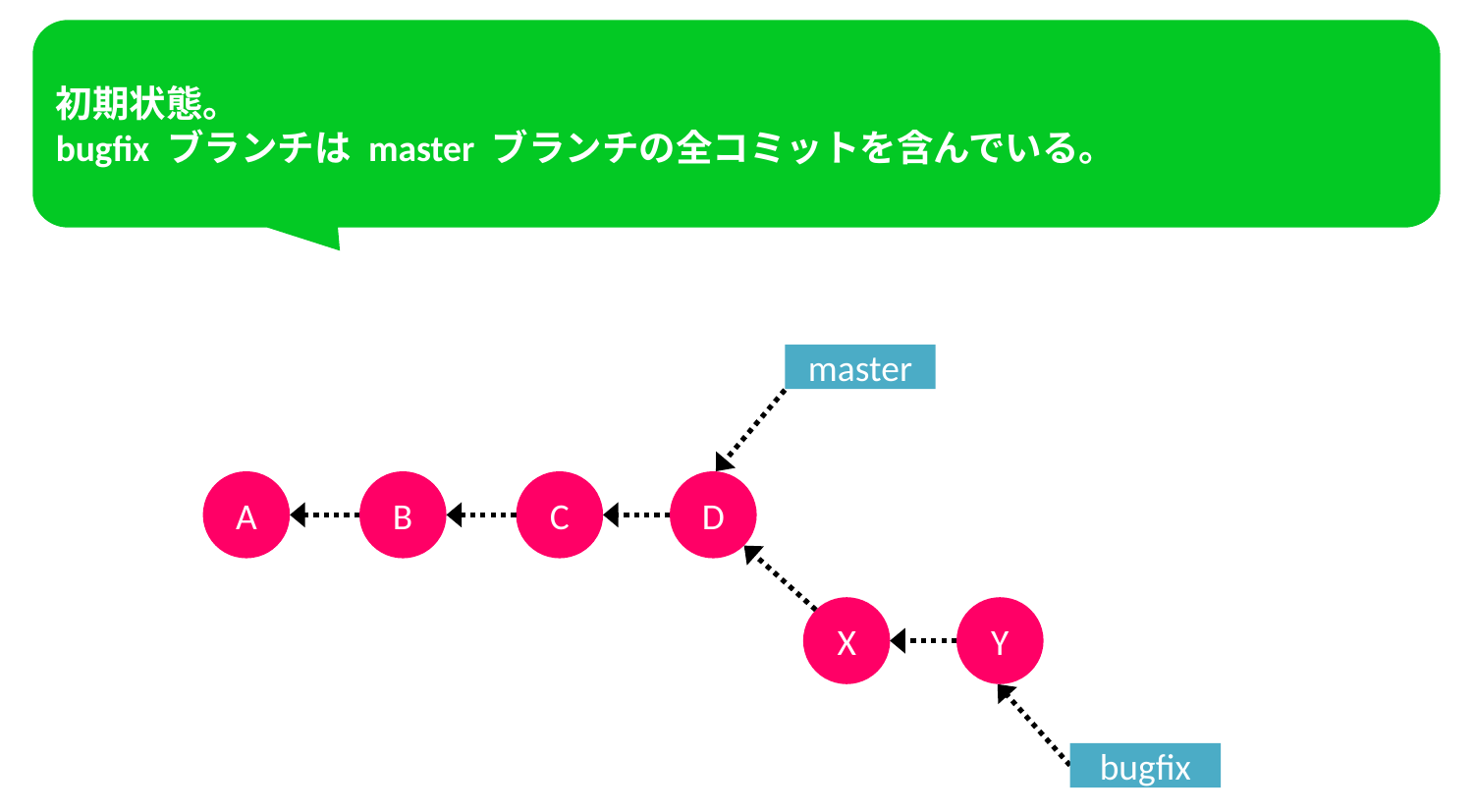

初期状態。
bugfix ブランチは master ブランチの全コミットを含んでいる。

master
A
B
C
D
X
Y
bugfix